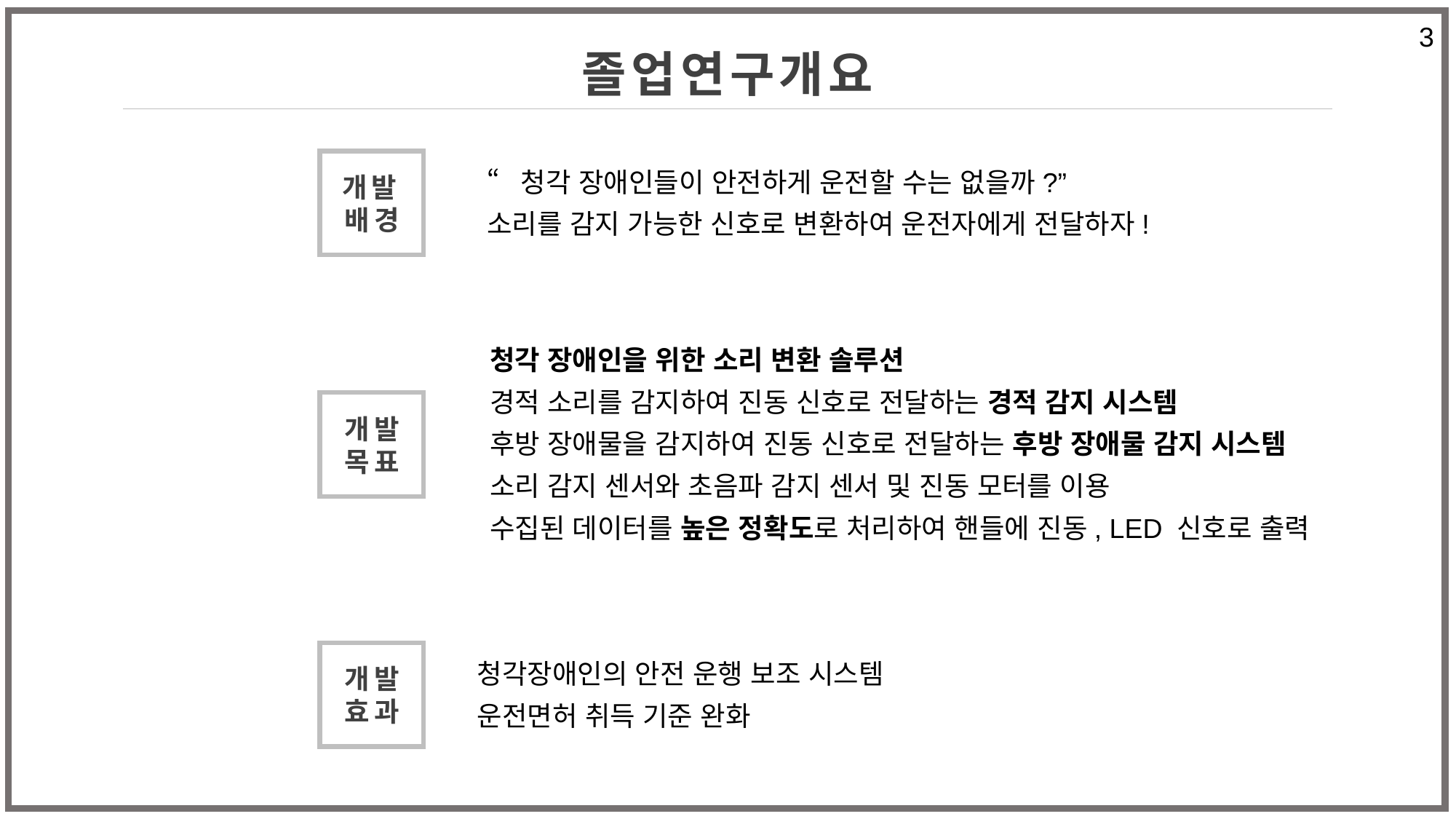

3
졸업연구개요
개발배경
“청각 장애인들이 안전하게 운전할 수는 없을까?”
소리를 감지 가능한 신호로 변환하여 운전자에게 전달하자!
청각 장애인을 위한 소리 변환 솔루션
경적 소리를 감지하여 진동 신호로 전달하는 경적 감지 시스템
후방 장애물을 감지하여 진동 신호로 전달하는 후방 장애물 감지 시스템
소리 감지 센서와 초음파 감지 센서 및 진동 모터를 이용
수집된 데이터를 높은 정확도로 처리하여 핸들에 진동, LED 신호로 출력
개발
목표
개발
효과
청각장애인의 안전 운행 보조 시스템
운전면허 취득 기준 완화